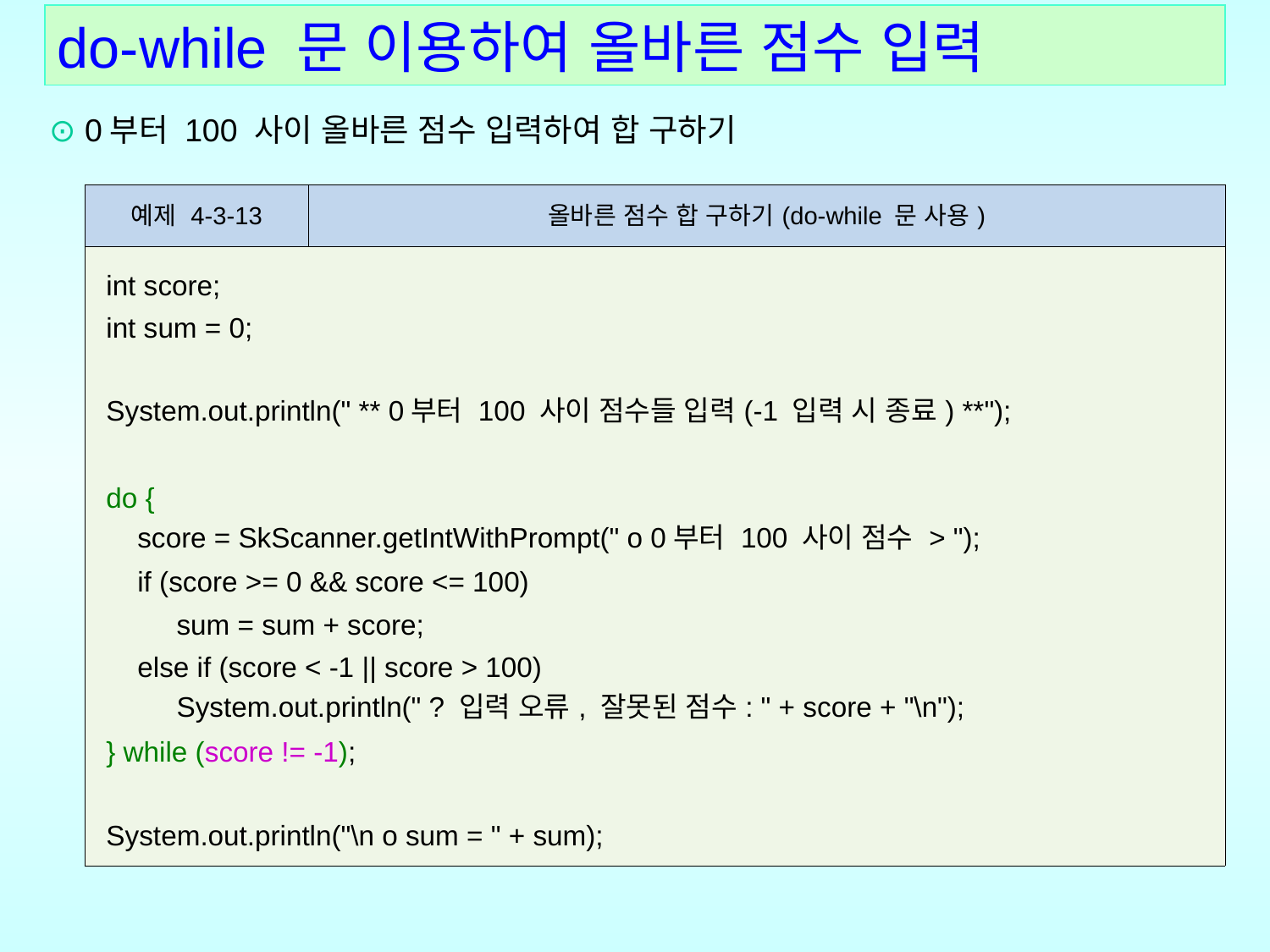

do-while 문 이용하여 올바른 점수 입력
⊙ 0부터 100 사이 올바른 점수 입력하여 합 구하기

| 예제 4-3-13 | 올바른 점수 합 구하기(do-while 문 사용) |
| --- | --- |
| int score; int sum = 0; System.out.println(" \*\* 0부터 100 사이 점수들 입력(-1 입력 시 종료) \*\*"); do { score = SkScanner.getIntWithPrompt(" o 0부터 100 사이 점수 > "); if (score >= 0 && score <= 100) sum = sum + score; else if (score < -1 || score > 100) System.out.println(" ? 입력 오류, 잘못된 점수: " + score + "\n"); } while (score != -1); System.out.println("\n o sum = " + sum); | int score; int sum = 0; System.out.println(" \*\* 0부터 100 사이의 점수들 입력(-1 입력시 종료) \*\*"); do { score = SkScanner.getIntWithPrompt(" o 0부터 100 사이의 점수 > "); if (score > 0 && score <= 100) sum = sum + score; else if (score < -1 || score > 100) System.out.println(" ? 입력 오류, 잘못된 점수: " + score + "\n"); } while (score != -1); System.out.println("\n o sum = " + sum); |